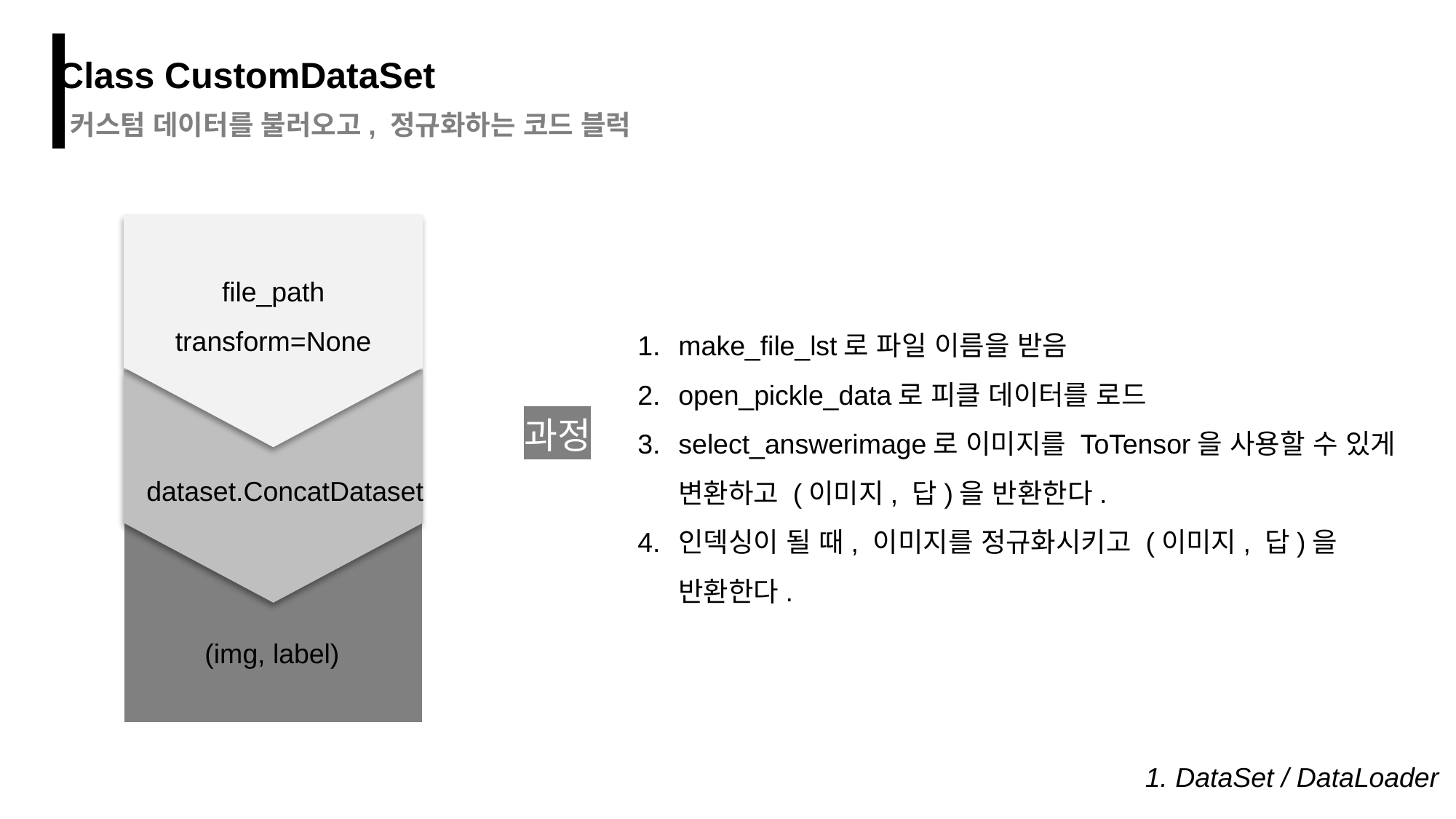

Class CustomDataSet
커스텀 데이터를 불러오고, 정규화하는 코드 블럭

file_path
transform=None

dataset.ConcatDataset
(img, label)

make_file_lst로 파일 이름을 받음
open_pickle_data로 피클 데이터를 로드
select_answerimage로 이미지를 ToTensor을 사용할 수 있게 변환하고 (이미지, 답)을 반환한다.
인덱싱이 될 때, 이미지를 정규화시키고 (이미지, 답)을 반환한다.
과정
1. DataSet / DataLoader